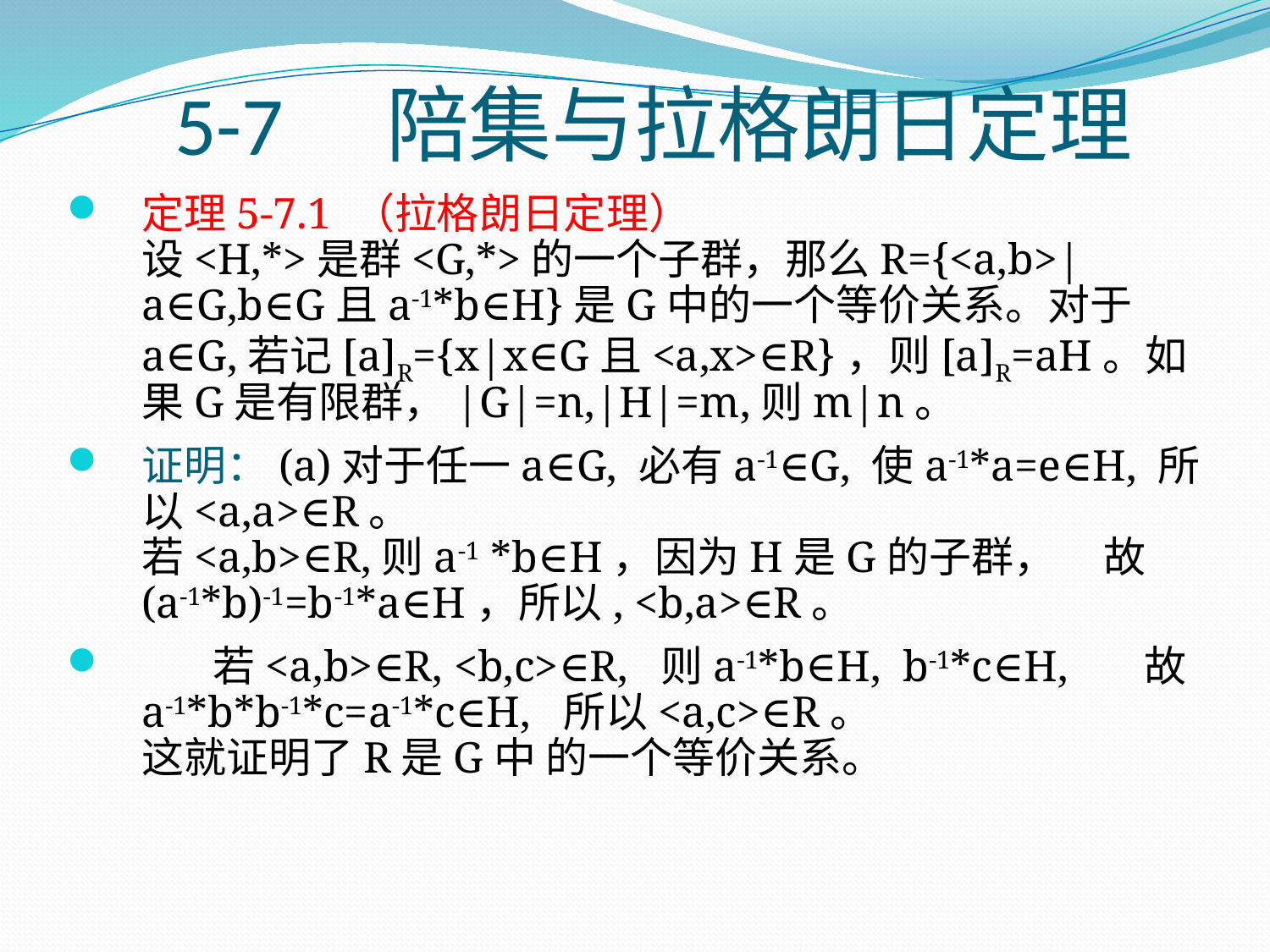

# 5-7　陪集与拉格朗日定理
定理5-7.1 （拉格朗日定理）
设<H,*>是群<G,*>的一个子群，那么R={<a,b>|a∈G,b∈G且a-1*b∈H}是G中的一个等价关系。对于a∈G,若记[a]R={x|x∈G且<a,x>∈R}，则[a]R=aH。如果G是有限群，|G|=n,|H|=m,则m|n。
证明：(a)对于任一a∈G, 必有a-1∈G, 使a-1*a=e∈H, 所以<a,a>∈R。
若<a,b>∈R,则a-1 *b∈H，因为H是G的子群，     故 (a-1*b)-1=b-1*a∈H，所以, <b,a>∈R。
 　 若<a,b>∈R, <b,c>∈R,  则a-1*b∈H,  b-1*c∈H,      故a-1*b*b-1*c=a-1*c∈H,  所以<a,c>∈R。
这就证明了R是G中 的一个等价关系。